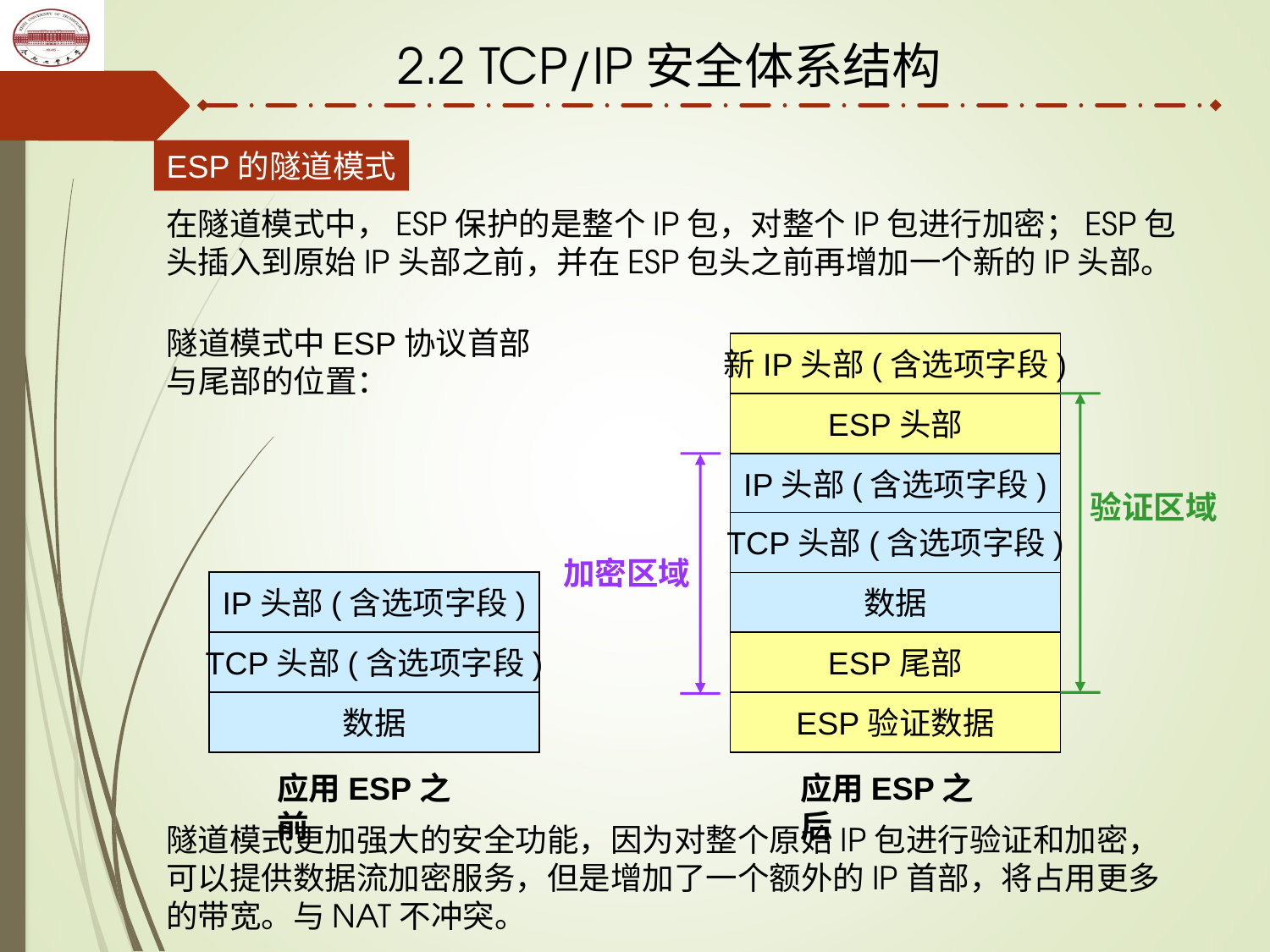

2.2 TCP/IP安全体系结构
ESP的隧道模式
在隧道模式中，ESP保护的是整个IP包，对整个IP包进行加密；ESP包头插入到原始IP头部之前，并在ESP包头之前再增加一个新的IP头部。
隧道模式中ESP协议首部与尾部的位置：
新IP头部(含选项字段)
ESP头部

验证区域

加密区域

IP头部(含选项字段)
TCP头部(含选项字段)
IP头部(含选项字段)
数据
TCP头部(含选项字段)
ESP尾部
数据
ESP验证数据
应用ESP之前
应用ESP之后
隧道模式更加强大的安全功能，因为对整个原始IP包进行验证和加密，可以提供数据流加密服务，但是增加了一个额外的IP首部，将占用更多的带宽。与NAT不冲突。